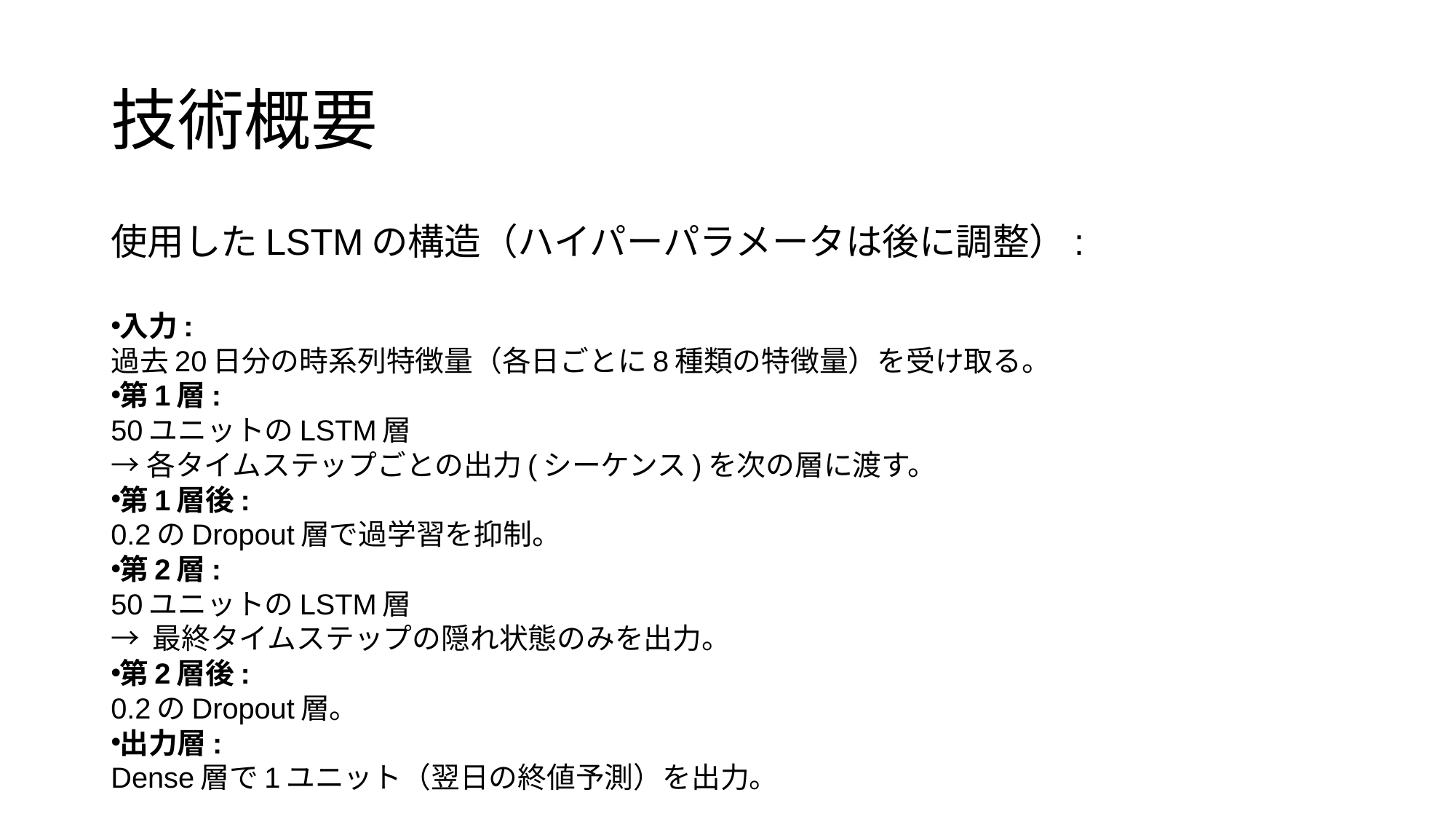

# 技術概要
使用したLSTMの構造（ハイパーパラメータは後に調整）:

入力:
過去20日分の時系列特徴量（各日ごとに8種類の特徴量）を受け取る。
第1層:
50ユニットのLSTM層
→ 各タイムステップごとの出力(シーケンス)を次の層に渡す。
第1層後:
0.2のDropout層で過学習を抑制。
第2層:
50ユニットのLSTM層
→ 最終タイムステップの隠れ状態のみを出力。
第2層後:
0.2のDropout層。
出力層:
Dense層で1ユニット（翌日の終値予測）を出力。